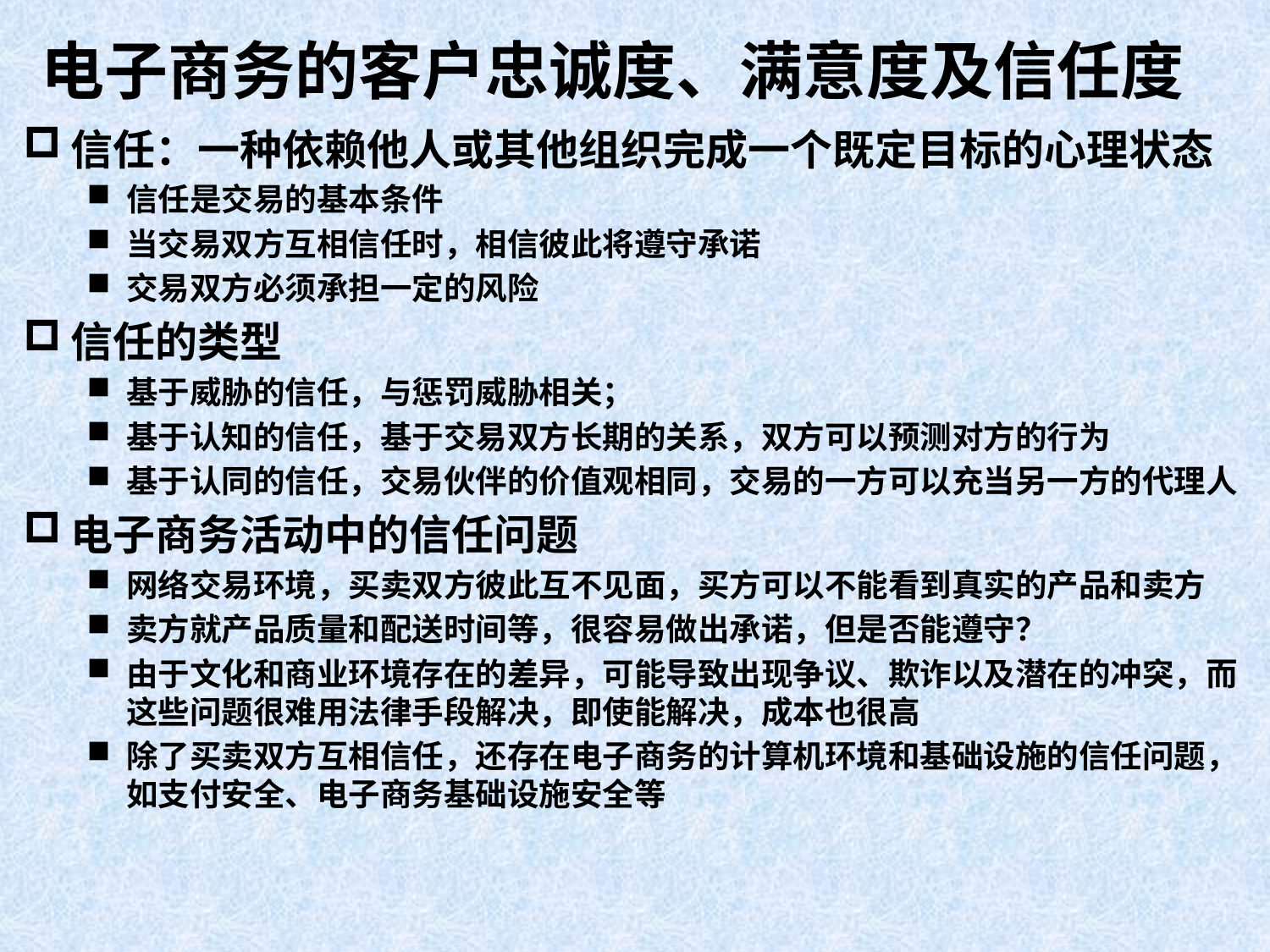

# 电子商务的客户忠诚度、满意度及信任度
信任：一种依赖他人或其他组织完成一个既定目标的心理状态
信任是交易的基本条件
当交易双方互相信任时，相信彼此将遵守承诺
交易双方必须承担一定的风险
信任的类型
基于威胁的信任，与惩罚威胁相关；
基于认知的信任，基于交易双方长期的关系，双方可以预测对方的行为
基于认同的信任，交易伙伴的价值观相同，交易的一方可以充当另一方的代理人
电子商务活动中的信任问题
网络交易环境，买卖双方彼此互不见面，买方可以不能看到真实的产品和卖方
卖方就产品质量和配送时间等，很容易做出承诺，但是否能遵守？
由于文化和商业环境存在的差异，可能导致出现争议、欺诈以及潜在的冲突，而这些问题很难用法律手段解决，即使能解决，成本也很高
除了买卖双方互相信任，还存在电子商务的计算机环境和基础设施的信任问题，如支付安全、电子商务基础设施安全等